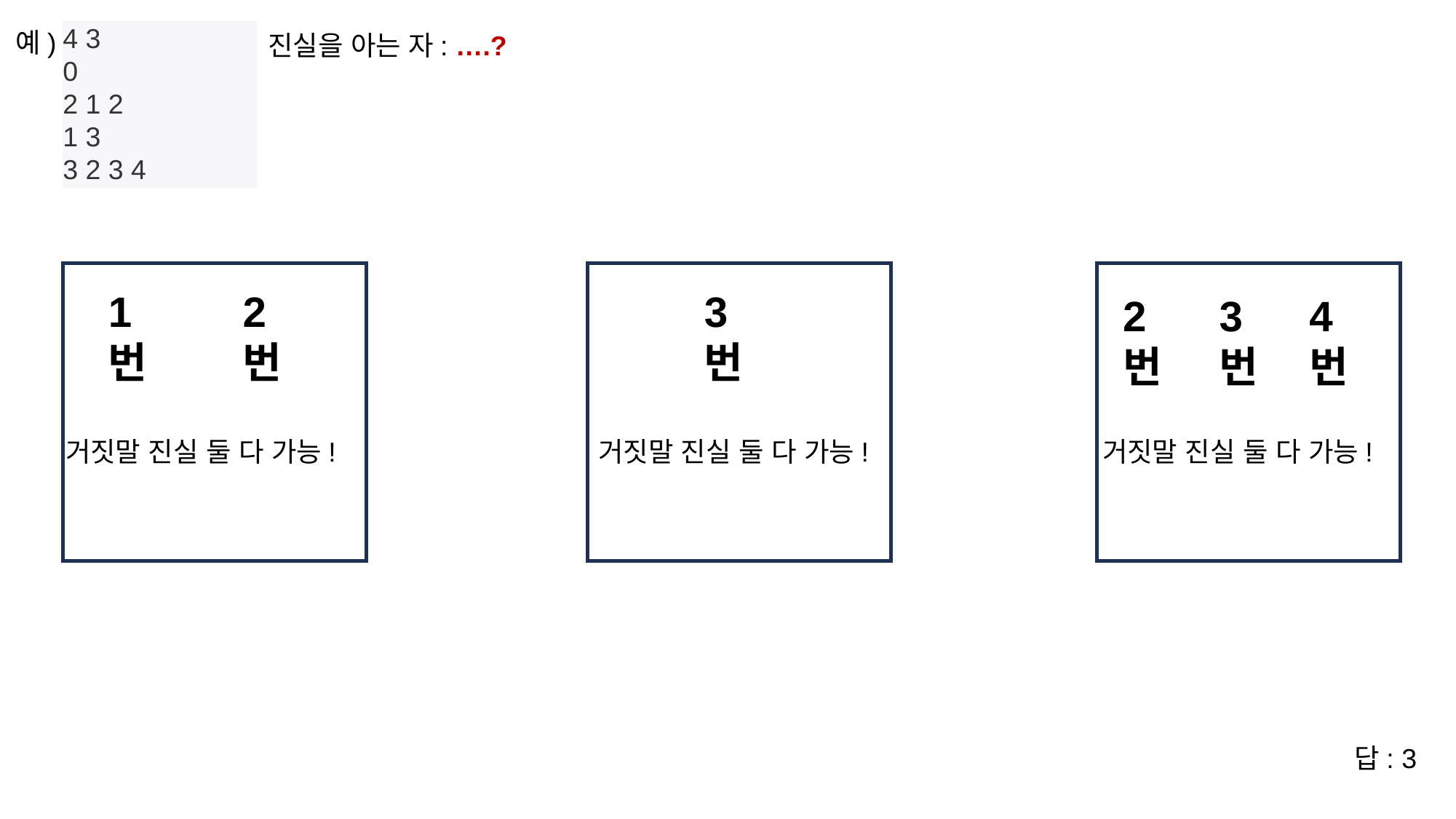

예)
4 3
0
2 1 2
1 3
3 2 3 4
진실을 아는 자: ….?

1번
2번
3번
2번
3번
4번
거짓말 진실 둘 다 가능!
거짓말 진실 둘 다 가능!
거짓말 진실 둘 다 가능!
답: 3